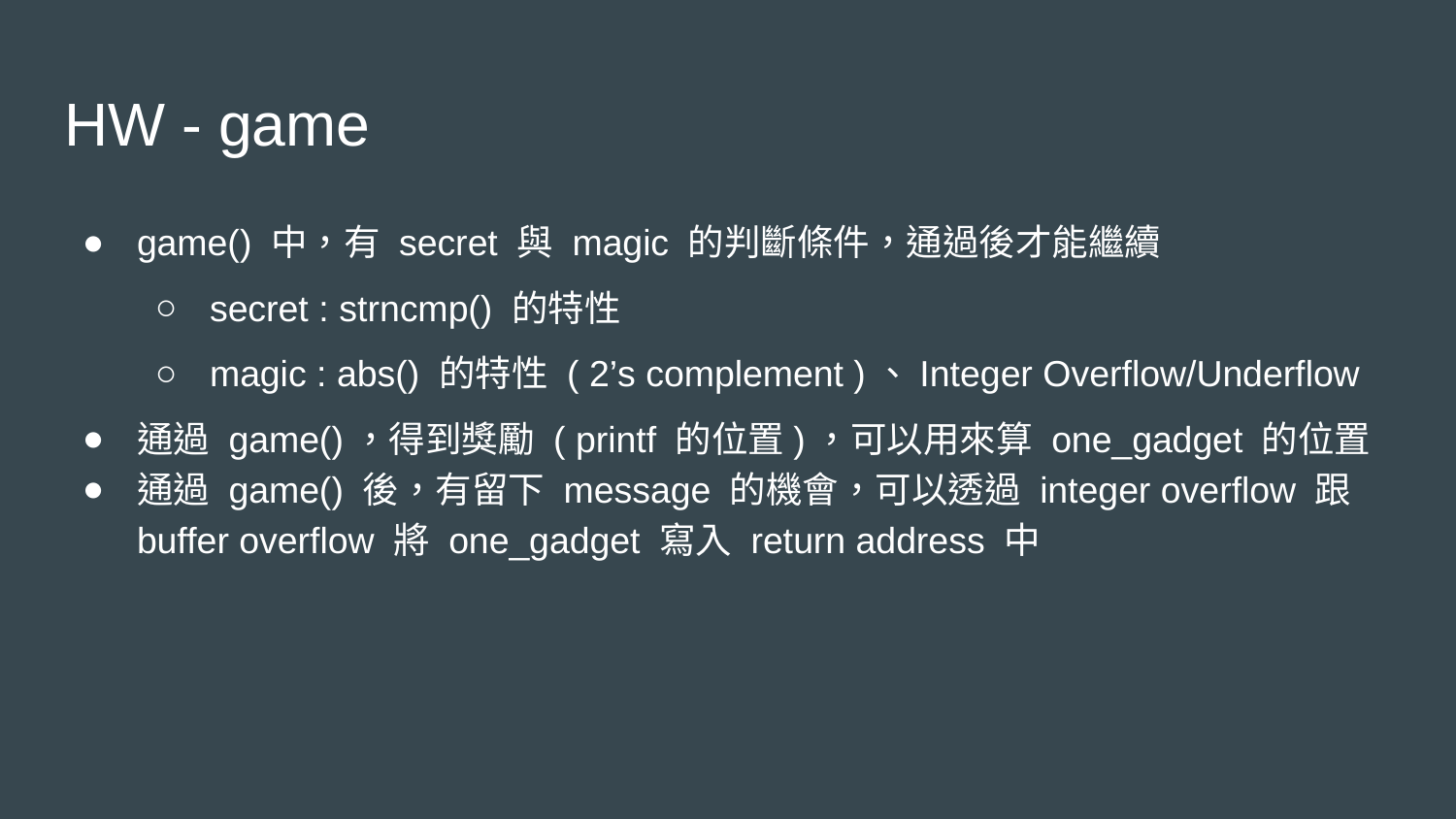

# HW - game
game() 中，有 secret 與 magic 的判斷條件，通過後才能繼續
secret : strncmp() 的特性
magic : abs() 的特性 ( 2’s complement )、Integer Overflow/Underflow
通過 game()，得到獎勵 ( printf 的位置)，可以用來算 one_gadget 的位置
通過 game() 後，有留下 message 的機會，可以透過 integer overflow 跟 buffer overflow 將 one_gadget 寫入 return address 中